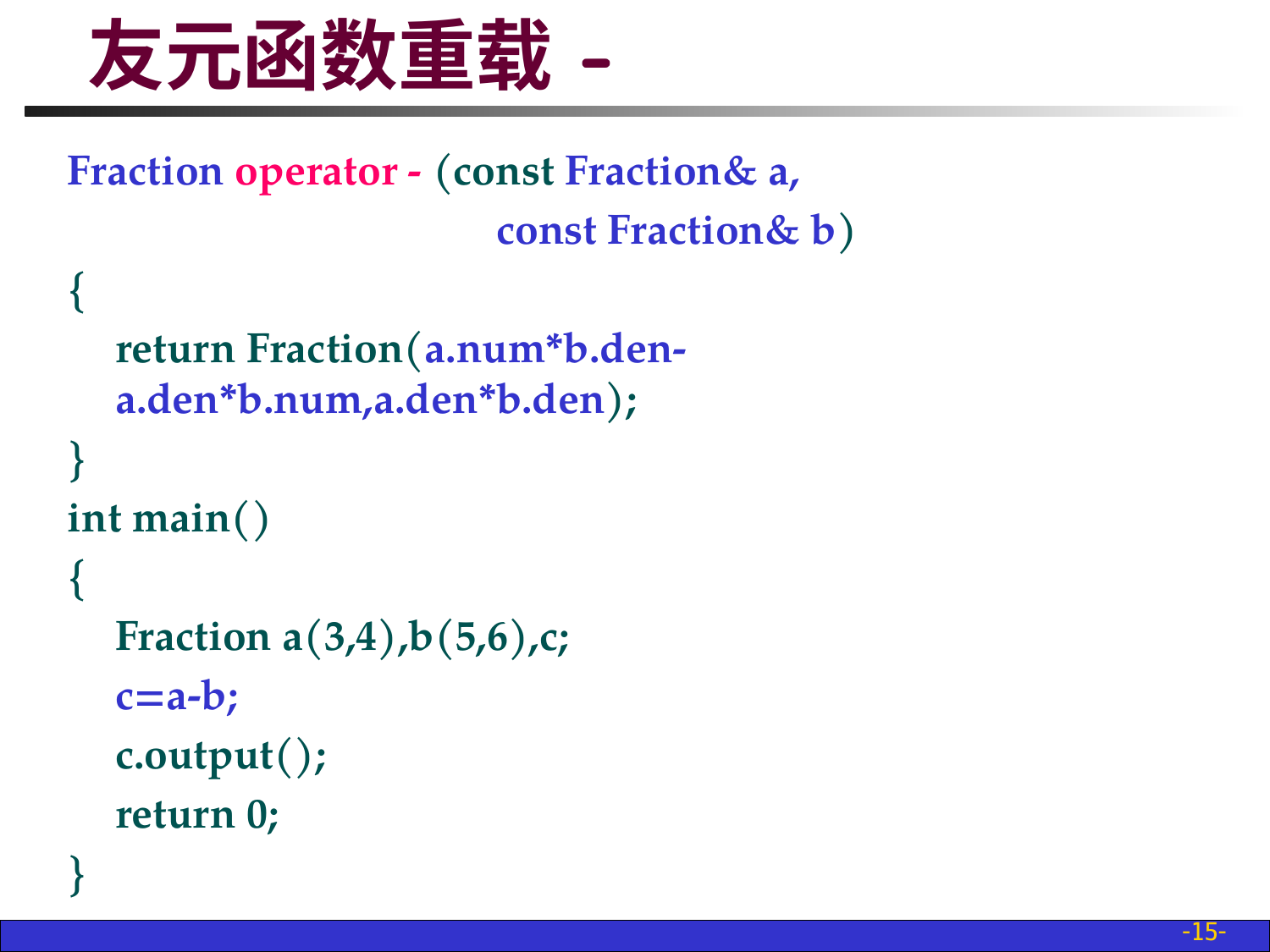

# 友元函数重载-
Fraction operator - (const Fraction& a,
				const Fraction& b)
{
	return Fraction(a.num*b.den-a.den*b.num,a.den*b.den);
}
int main()
{
	Fraction a(3,4),b(5,6),c;
	c=a-b;
	c.output();
	return 0;
}
-15-